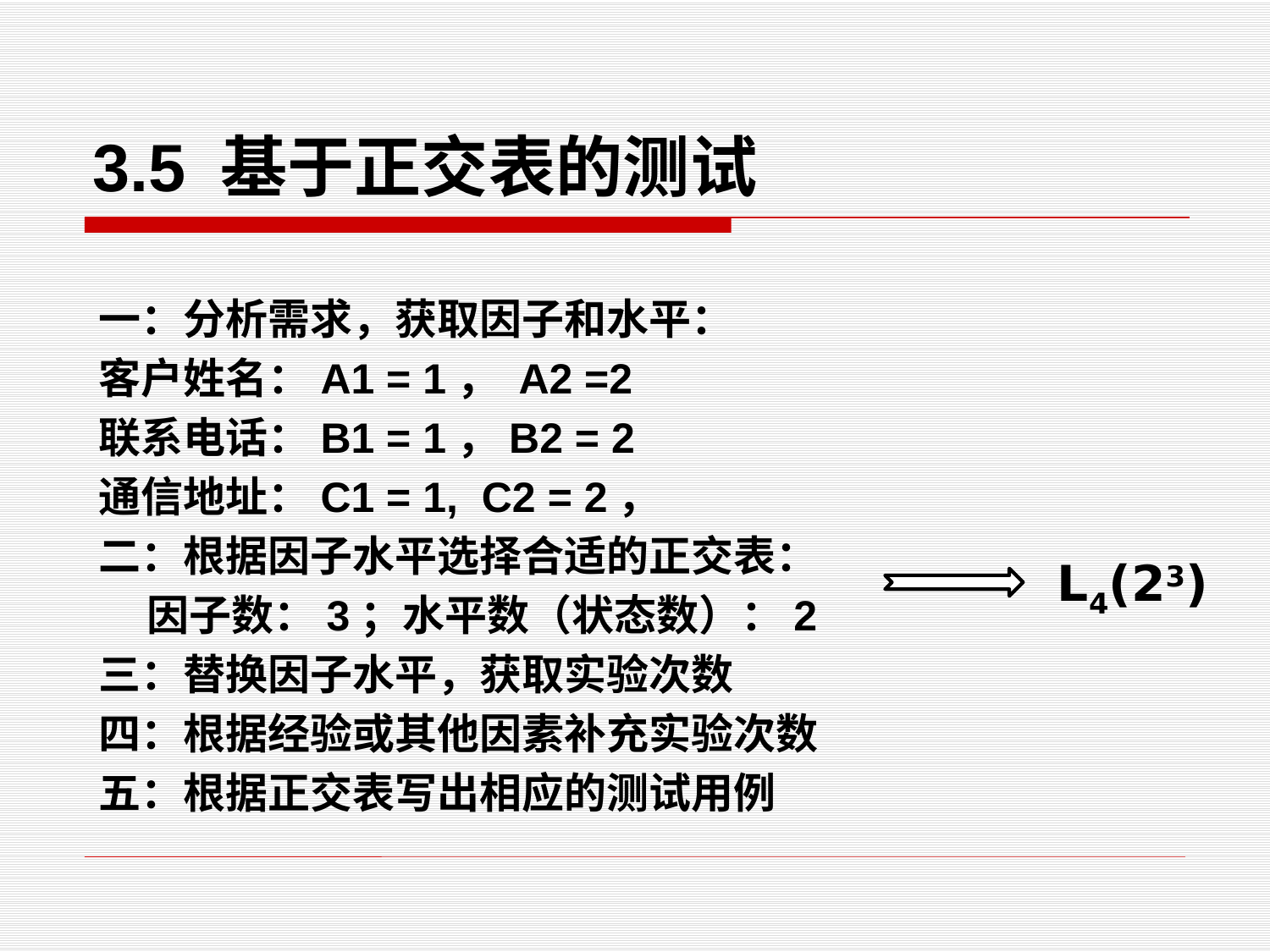

#
3.5 基于正交表的测试
一：分析需求，获取因子和水平：
客户姓名：A1 = 1， A2 =2
联系电话：B1 = 1，B2 = 2
通信地址：C1 = 1,  C2 = 2，
二：根据因子水平选择合适的正交表：
    因子数：3；水平数（状态数）：2
三：替换因子水平，获取实验次数
四：根据经验或其他因素补充实验次数
五：根据正交表写出相应的测试用例

L4(23)